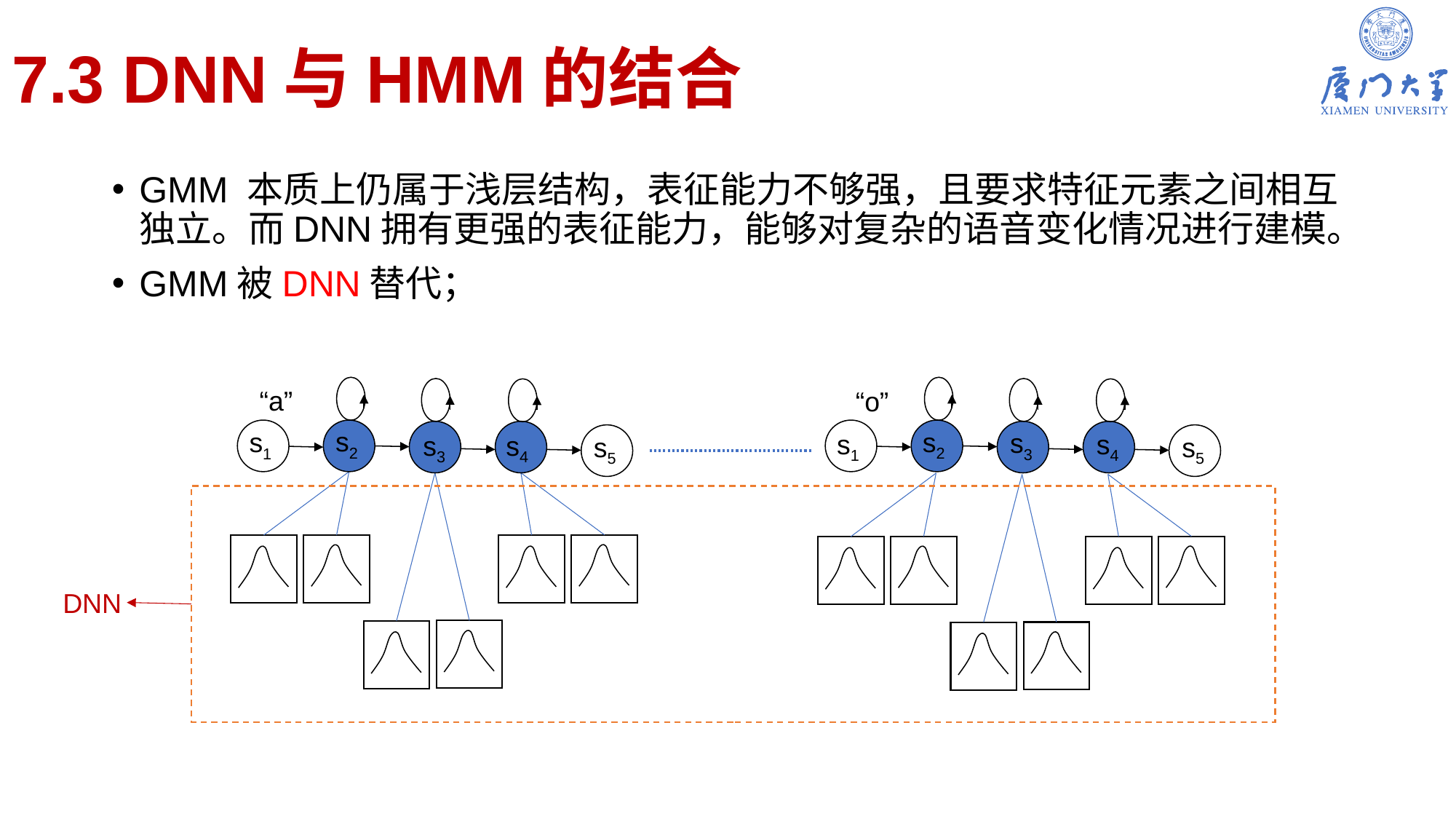

# 7.3 DNN与HMM的结合
GMM 本质上仍属于浅层结构，表征能力不够强，且要求特征元素之间相互独立。而DNN拥有更强的表征能力，能够对复杂的语音变化情况进行建模。
GMM被DNN替代；

“a”

“o”

s2
s2

s1

s3

s1
s4
s3
s4
s5
s5

DNN